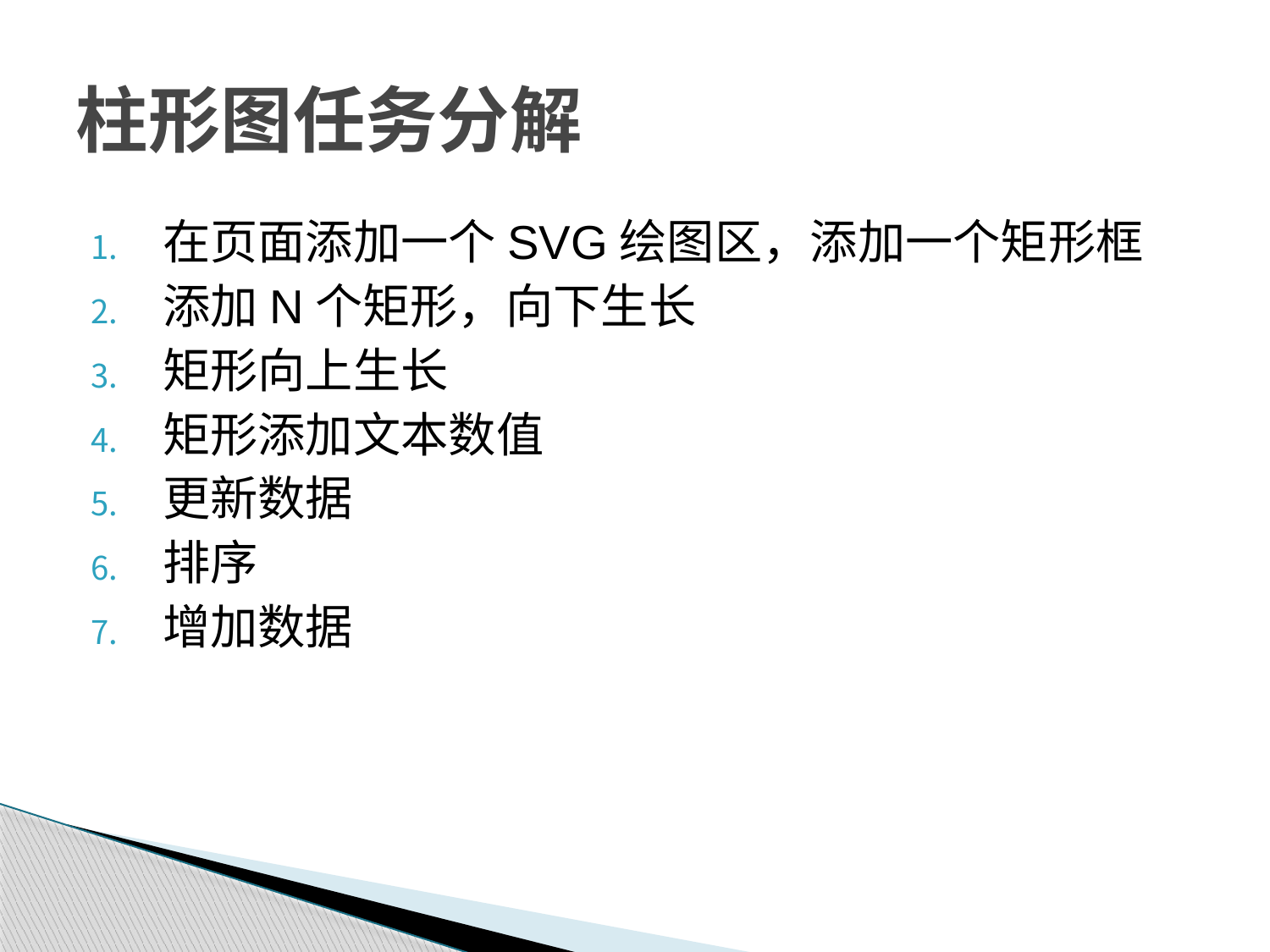

# 柱形图任务分解
在页面添加一个SVG绘图区，添加一个矩形框
添加N个矩形，向下生长
矩形向上生长
矩形添加文本数值
更新数据
排序
增加数据